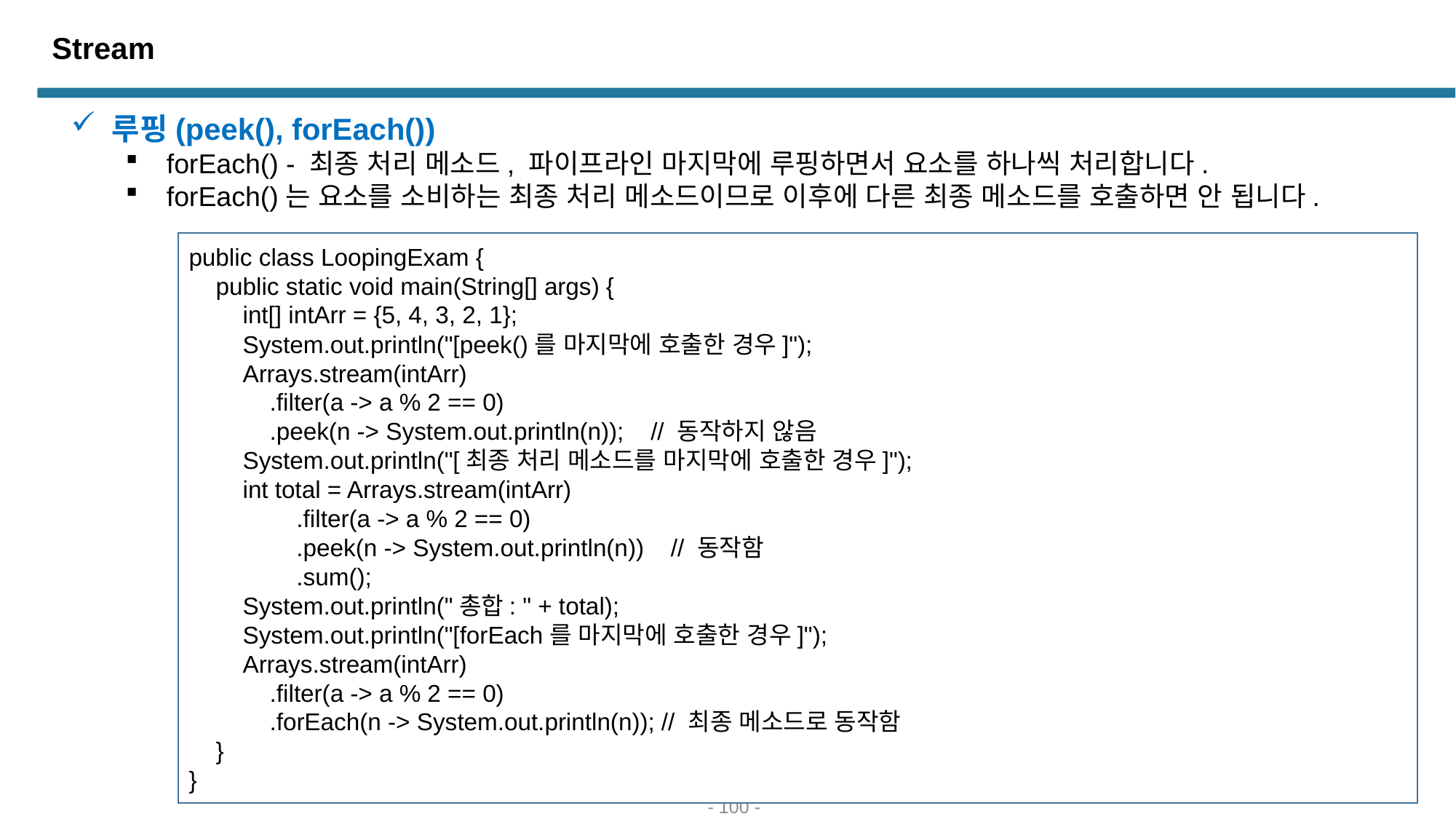

# Stream
루핑(peek(), forEach())
forEach() - 최종 처리 메소드, 파이프라인 마지막에 루핑하면서 요소를 하나씩 처리합니다.
forEach()는 요소를 소비하는 최종 처리 메소드이므로 이후에 다른 최종 메소드를 호출하면 안 됩니다.
public class LoopingExam {
    public static void main(String[] args) {
        int[] intArr = {5, 4, 3, 2, 1};
        System.out.println("[peek()를 마지막에 호출한 경우]");
        Arrays.stream(intArr)
            .filter(a -> a % 2 == 0)
            .peek(n -> System.out.println(n));    // 동작하지 않음
        System.out.println("[최종 처리 메소드를 마지막에 호출한 경우]");
        int total = Arrays.stream(intArr)
                .filter(a -> a % 2 == 0)
                .peek(n -> System.out.println(n))    // 동작함
                .sum();
        System.out.println("총합: " + total);
        System.out.println("[forEach를 마지막에 호출한 경우]");
        Arrays.stream(intArr)
            .filter(a -> a % 2 == 0)
            .forEach(n -> System.out.println(n)); // 최종 메소드로 동작함
    }
}
- 100 -